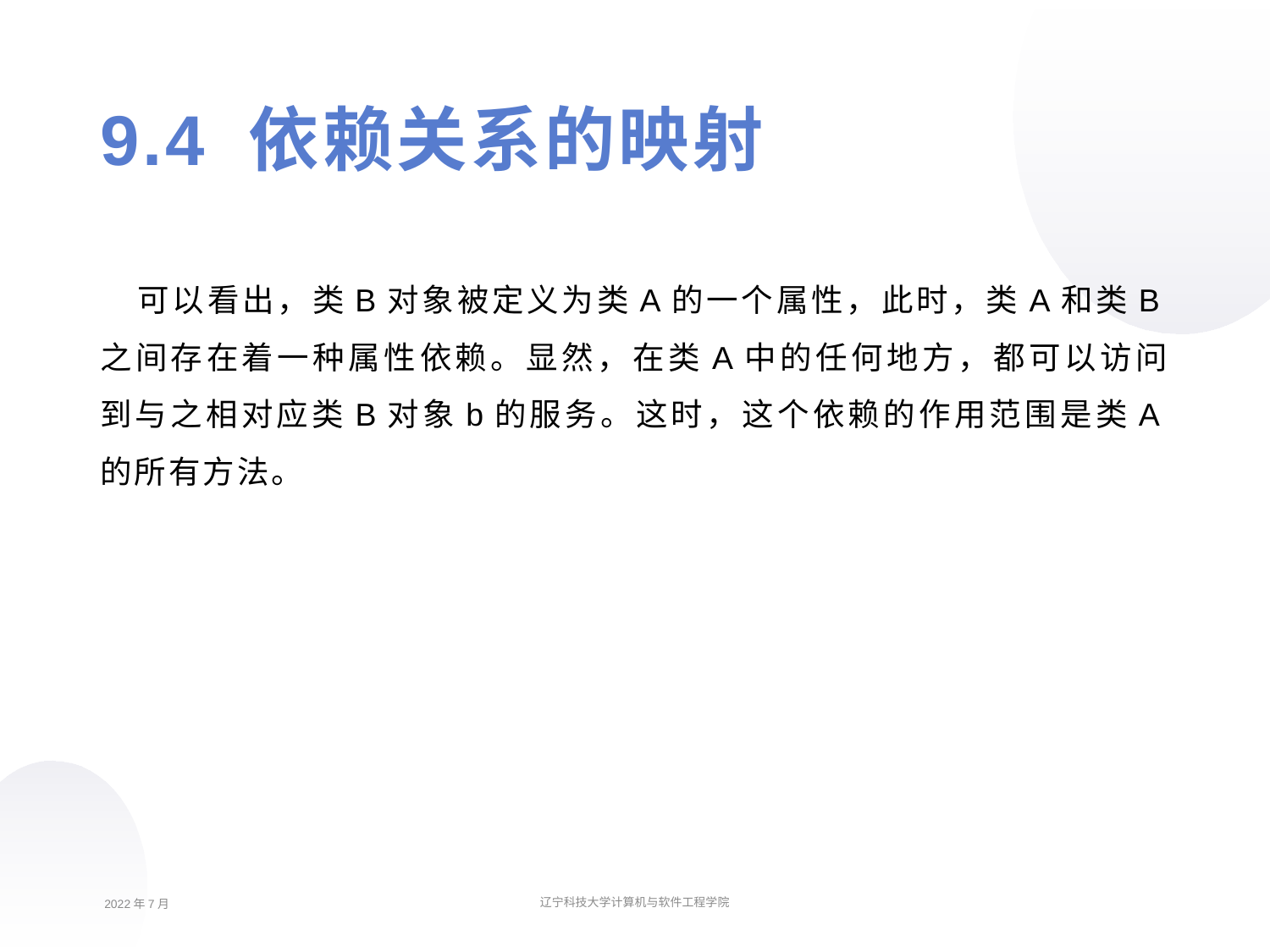

9.4 依赖关系的映射
可以看出，类B对象被定义为类A的一个属性，此时，类A和类B之间存在着一种属性依赖。显然，在类A中的任何地方，都可以访问到与之相对应类B对象b的服务。这时，这个依赖的作用范围是类A的所有方法。

2022年7月
辽宁科技大学计算机与软件工程学院
63